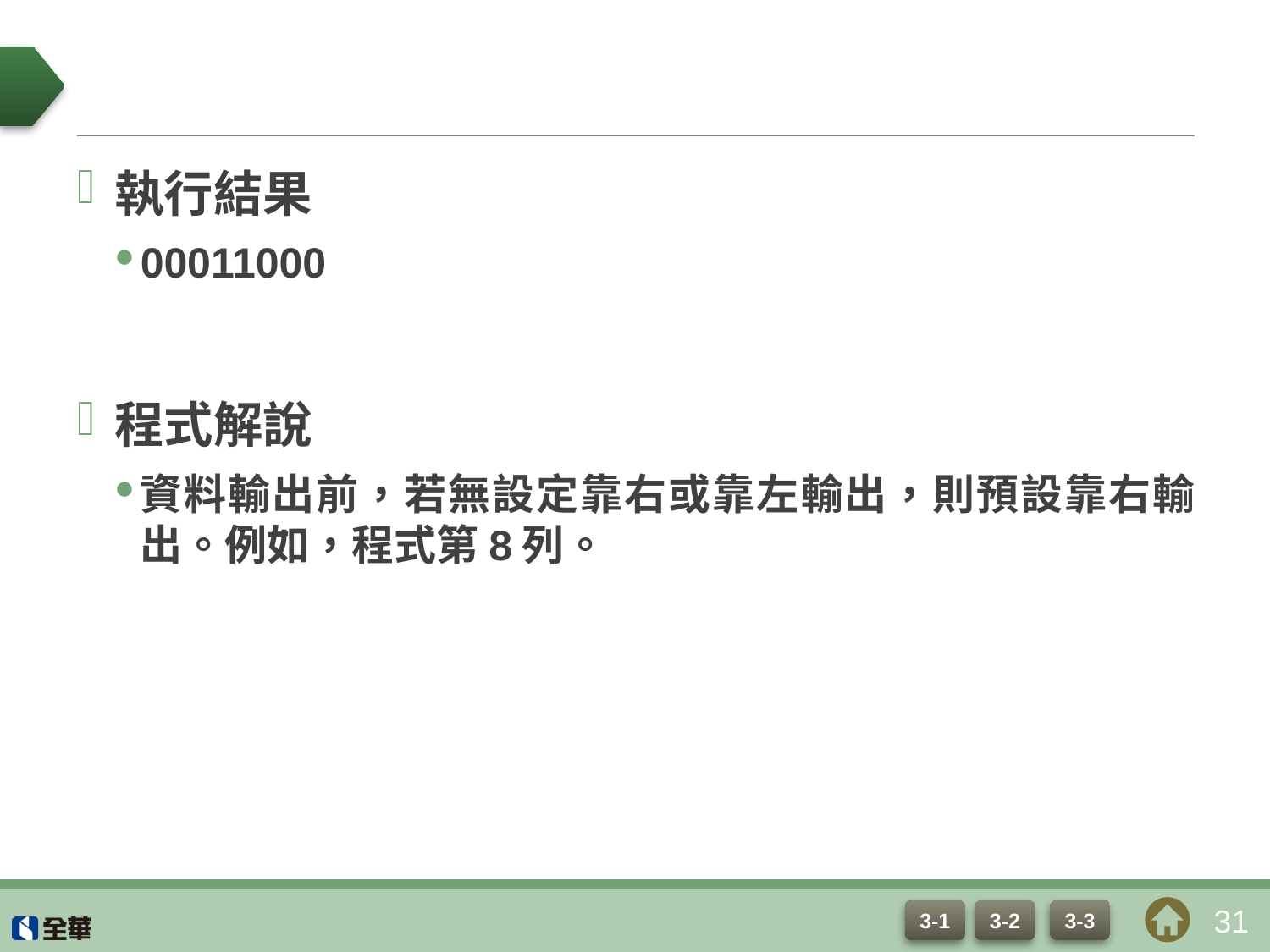

#
執行結果
00011000

程式解說
資料輸出前，若無設定靠右或靠左輸出，則預設靠右輸出。例如，程式第8列。

31